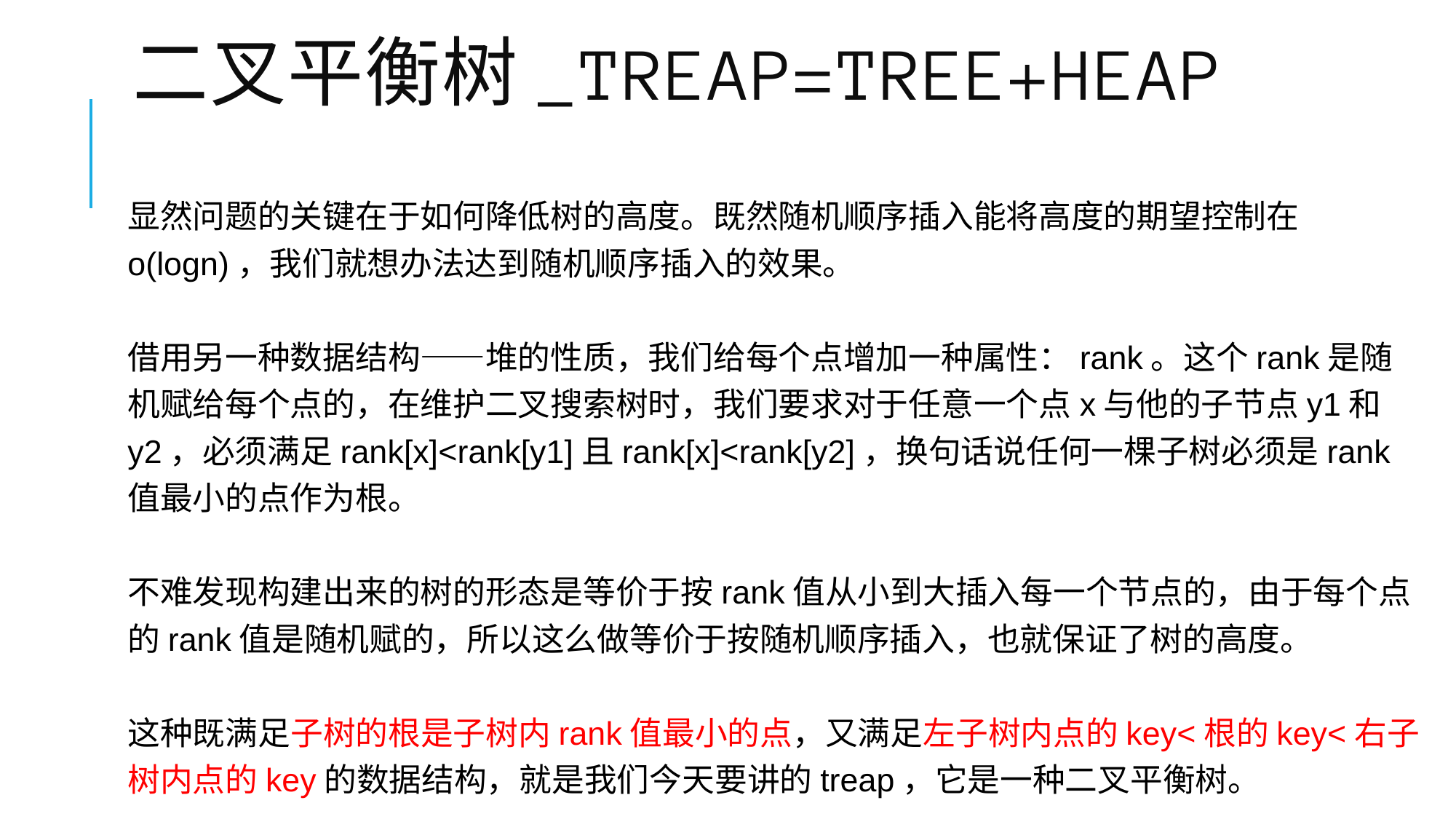

# 二叉平衡树_treap=tree+heap
显然问题的关键在于如何降低树的高度。既然随机顺序插入能将高度的期望控制在o(logn)，我们就想办法达到随机顺序插入的效果。

借用另一种数据结构——堆的性质，我们给每个点增加一种属性：rank。这个rank是随机赋给每个点的，在维护二叉搜索树时，我们要求对于任意一个点x与他的子节点y1和y2，必须满足rank[x]<rank[y1]且rank[x]<rank[y2]，换句话说任何一棵子树必须是rank值最小的点作为根。

不难发现构建出来的树的形态是等价于按rank值从小到大插入每一个节点的，由于每个点的rank值是随机赋的，所以这么做等价于按随机顺序插入，也就保证了树的高度。

这种既满足子树的根是子树内rank值最小的点，又满足左子树内点的key<根的key<右子树内点的key的数据结构，就是我们今天要讲的treap，它是一种二叉平衡树。